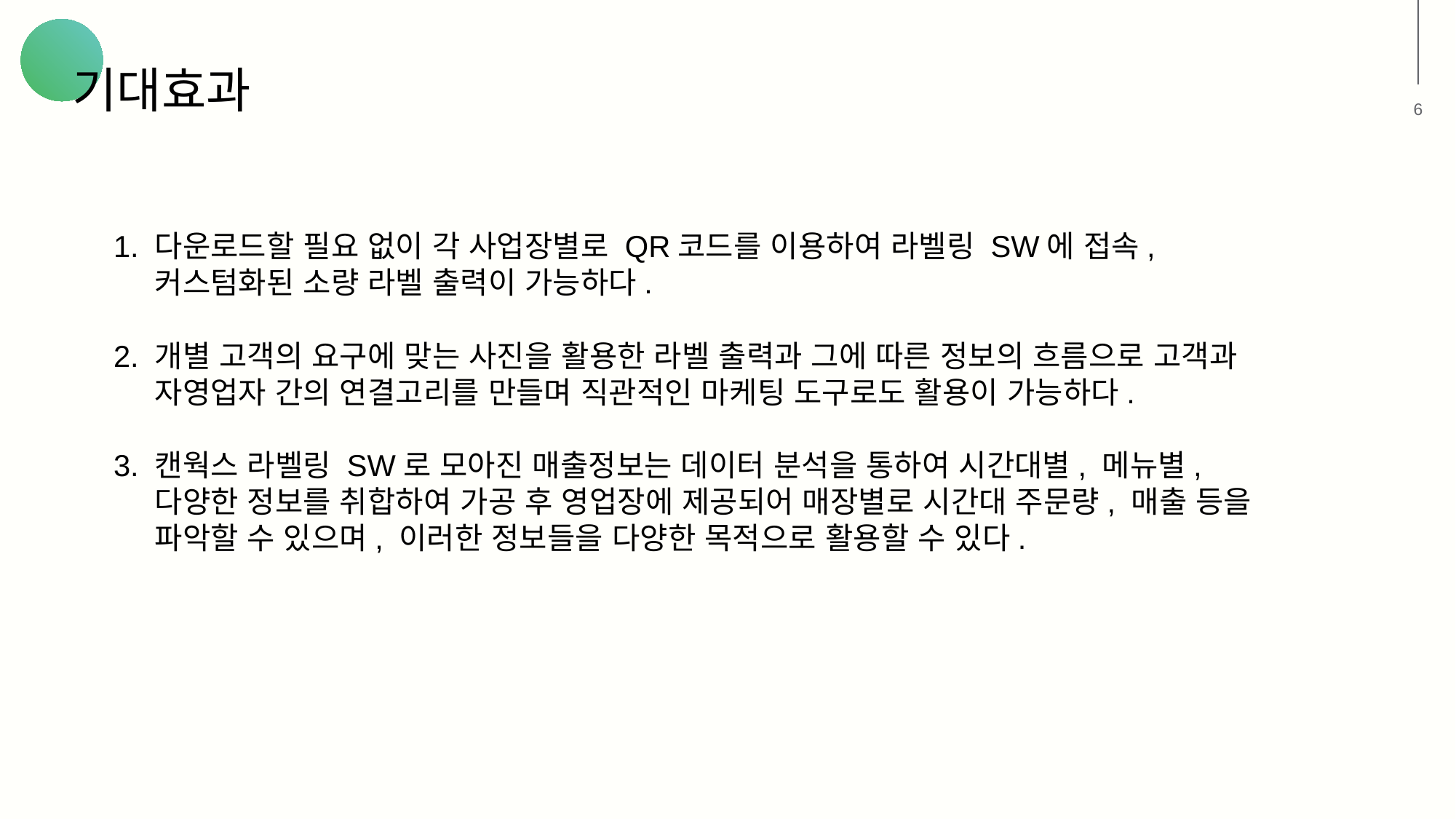

기대효과
6
다운로드할 필요 없이 각 사업장별로 QR코드를 이용하여 라벨링 SW에 접속, 커스텀화된 소량 라벨 출력이 가능하다.

개별 고객의 요구에 맞는 사진을 활용한 라벨 출력과 그에 따른 정보의 흐름으로 고객과 자영업자 간의 연결고리를 만들며 직관적인 마케팅 도구로도 활용이 가능하다.

캔웍스 라벨링 SW로 모아진 매출정보는 데이터 분석을 통하여 시간대별, 메뉴별, 다양한 정보를 취합하여 가공 후 영업장에 제공되어 매장별로 시간대 주문량, 매출 등을 파악할 수 있으며, 이러한 정보들을 다양한 목적으로 활용할 수 있다.